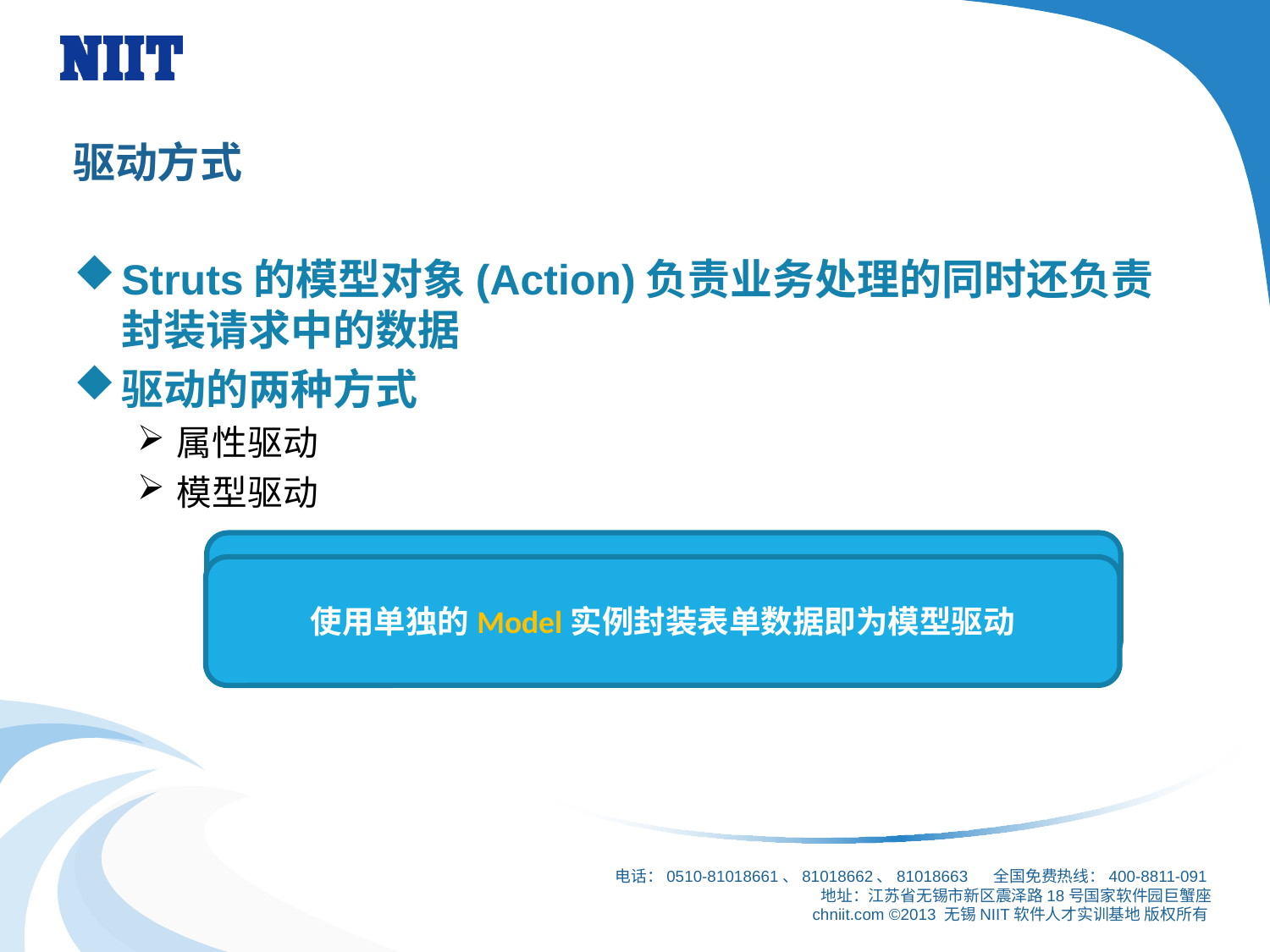

# 驱动方式
Struts的模型对象(Action)负责业务处理的同时还负责封装请求中的数据
驱动的两种方式
属性驱动
模型驱动
传统的表单数据直接作为Action属性写入的方式即为属性驱动
使用单独的Model实例封装表单数据即为模型驱动